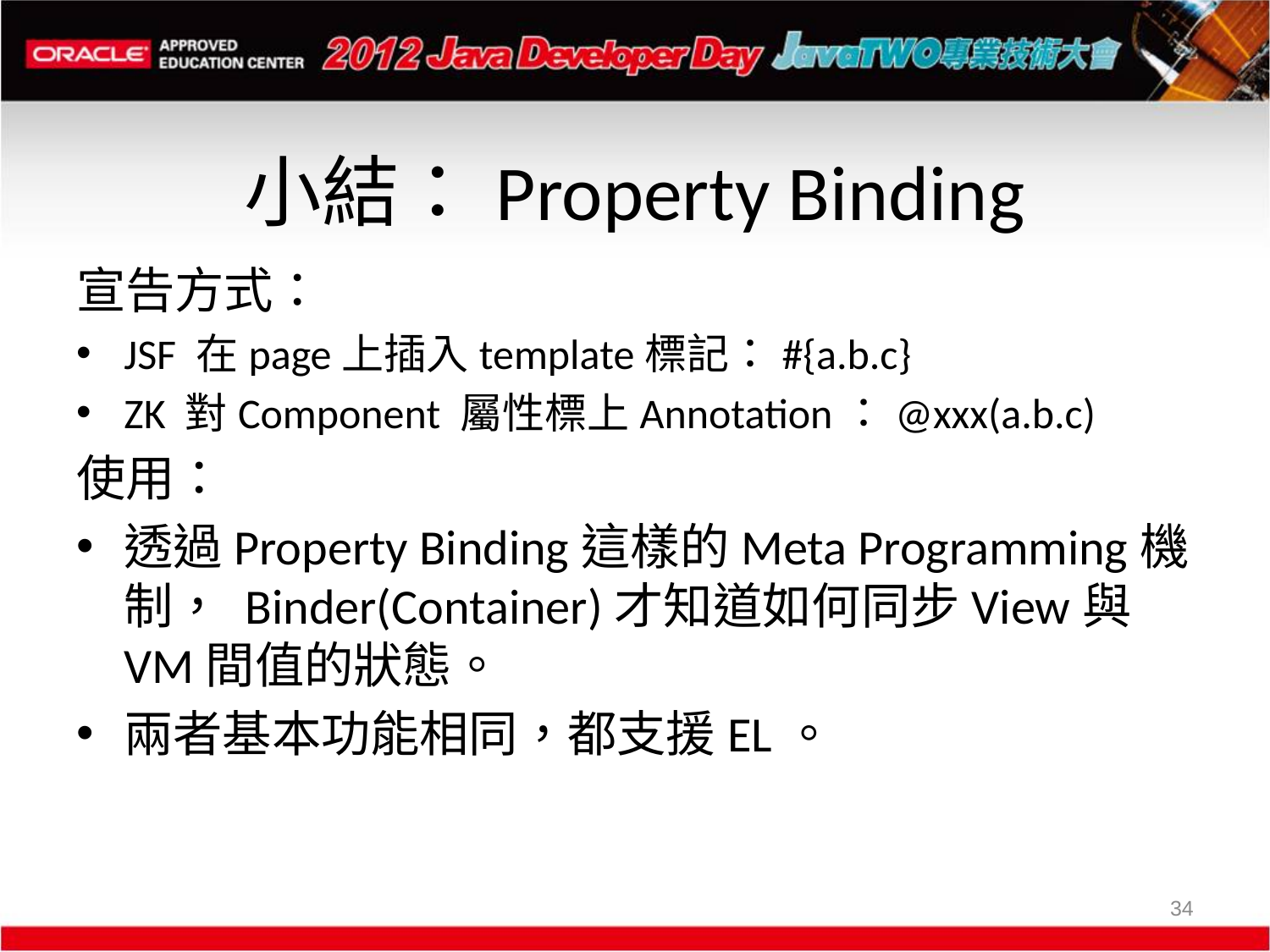

# 小結：Property Binding
宣告方式：
JSF 在page上插入template標記：#{a.b.c}
ZK 對Component 屬性標上Annotation：@xxx(a.b.c)
使用：
透過Property Binding這樣的Meta Programming機制， Binder(Container)才知道如何同步View與VM間值的狀態。
兩者基本功能相同，都支援EL。

34